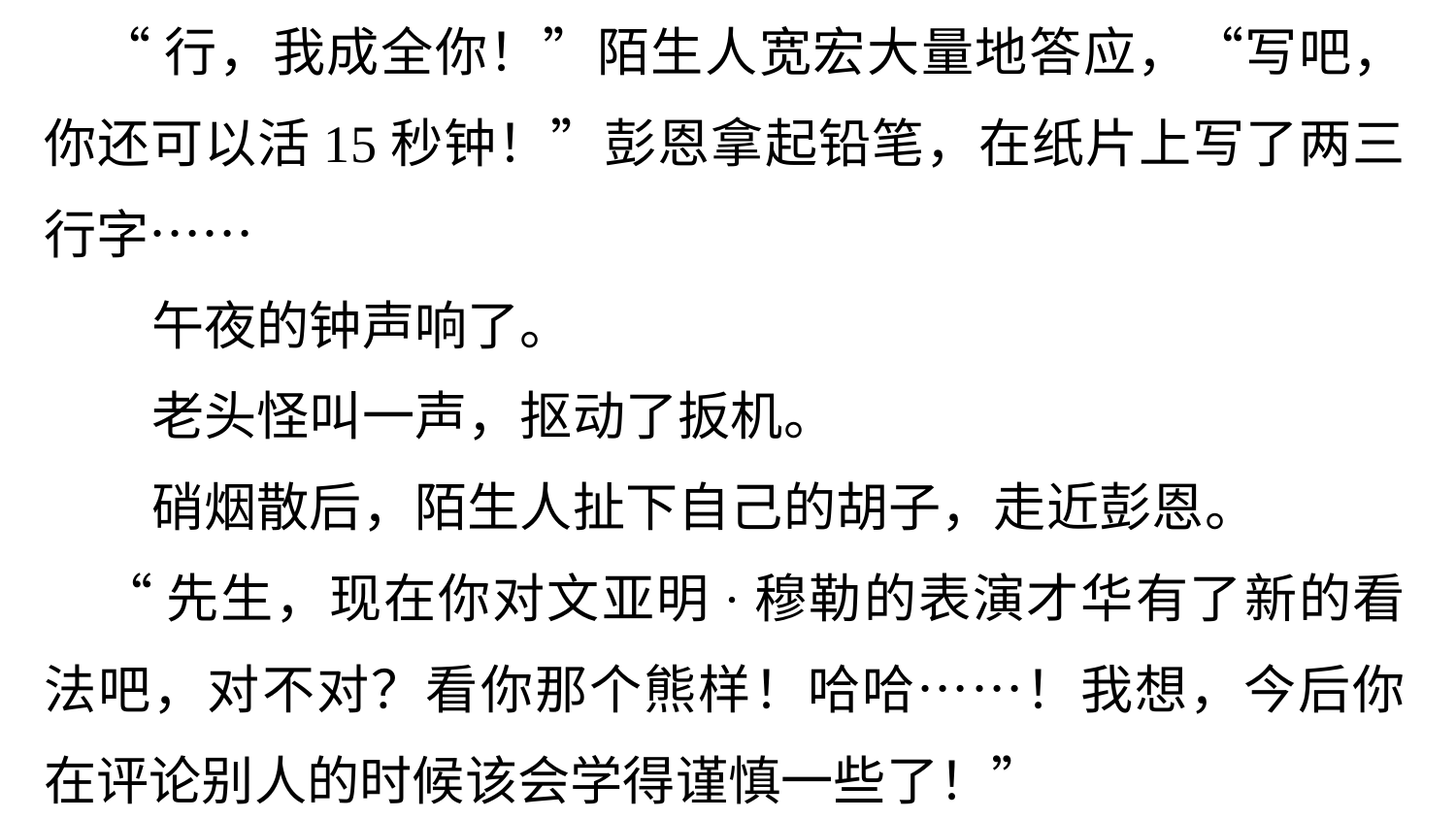

“行，我成全你！”陌生人宽宏大量地答应，“写吧，你还可以活15秒钟！”彭恩拿起铅笔，在纸片上写了两三行字……
        午夜的钟声响了。
        老头怪叫一声，抠动了扳机。
        硝烟散后，陌生人扯下自己的胡子，走近彭恩。
    “先生，现在你对文亚明·穆勒的表演才华有了新的看法吧，对不对？看你那个熊样！哈哈……！我想，今后你在评论别人的时候该会学得谨慎一些了！”